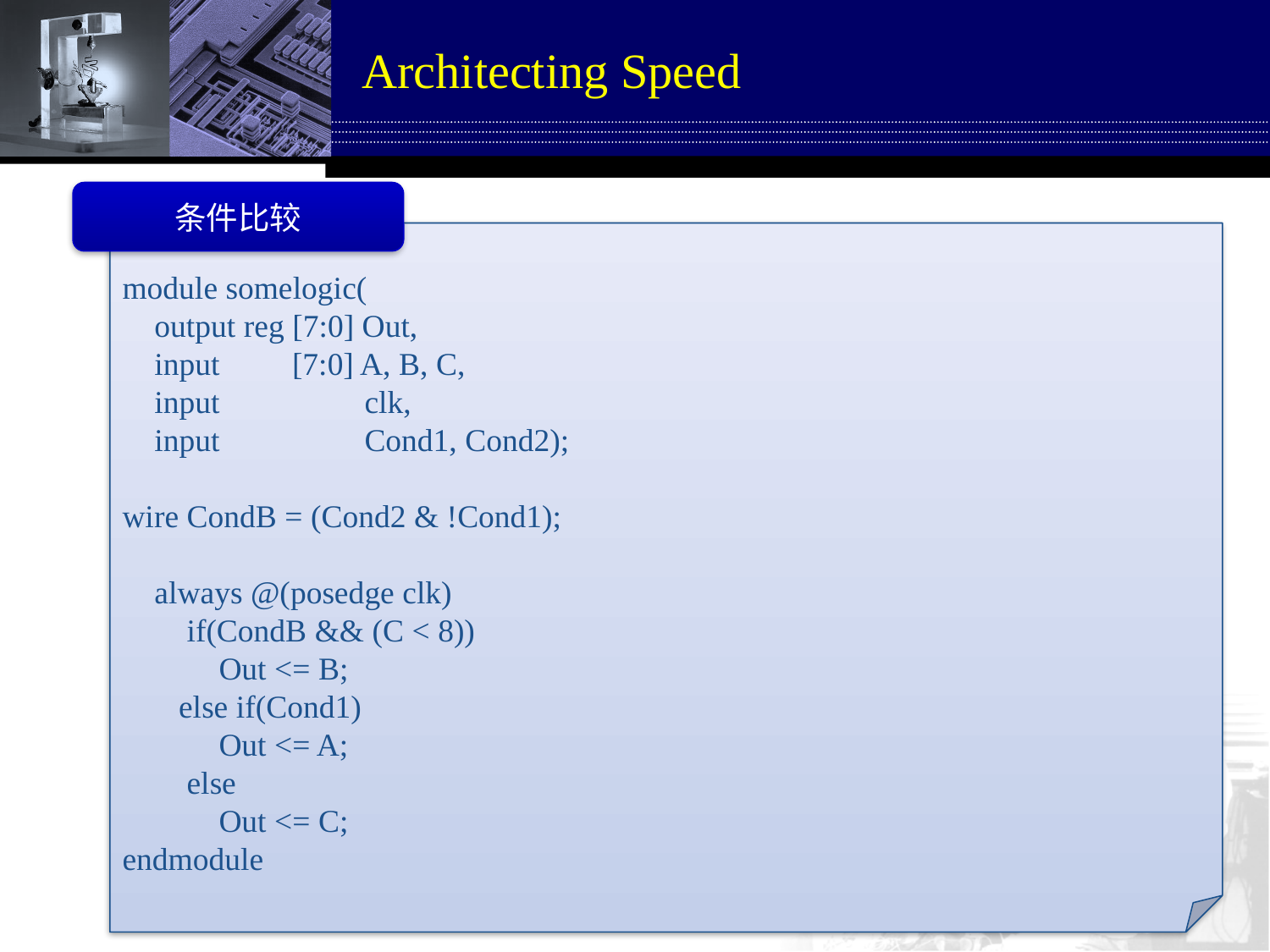

# Architecting Speed

条件比较

module somelogic(
    output reg [7:0] Out,
    input         [7:0] A, B, C,
    input                  clk,
    input                  Cond1, Cond2);

wire CondB = (Cond2 & !Cond1);

    always @(posedge clk)
        if(CondB && (C < 8))
            Out <= B;
       else if(Cond1)
            Out <= A;
        else
            Out <= C;
endmodule